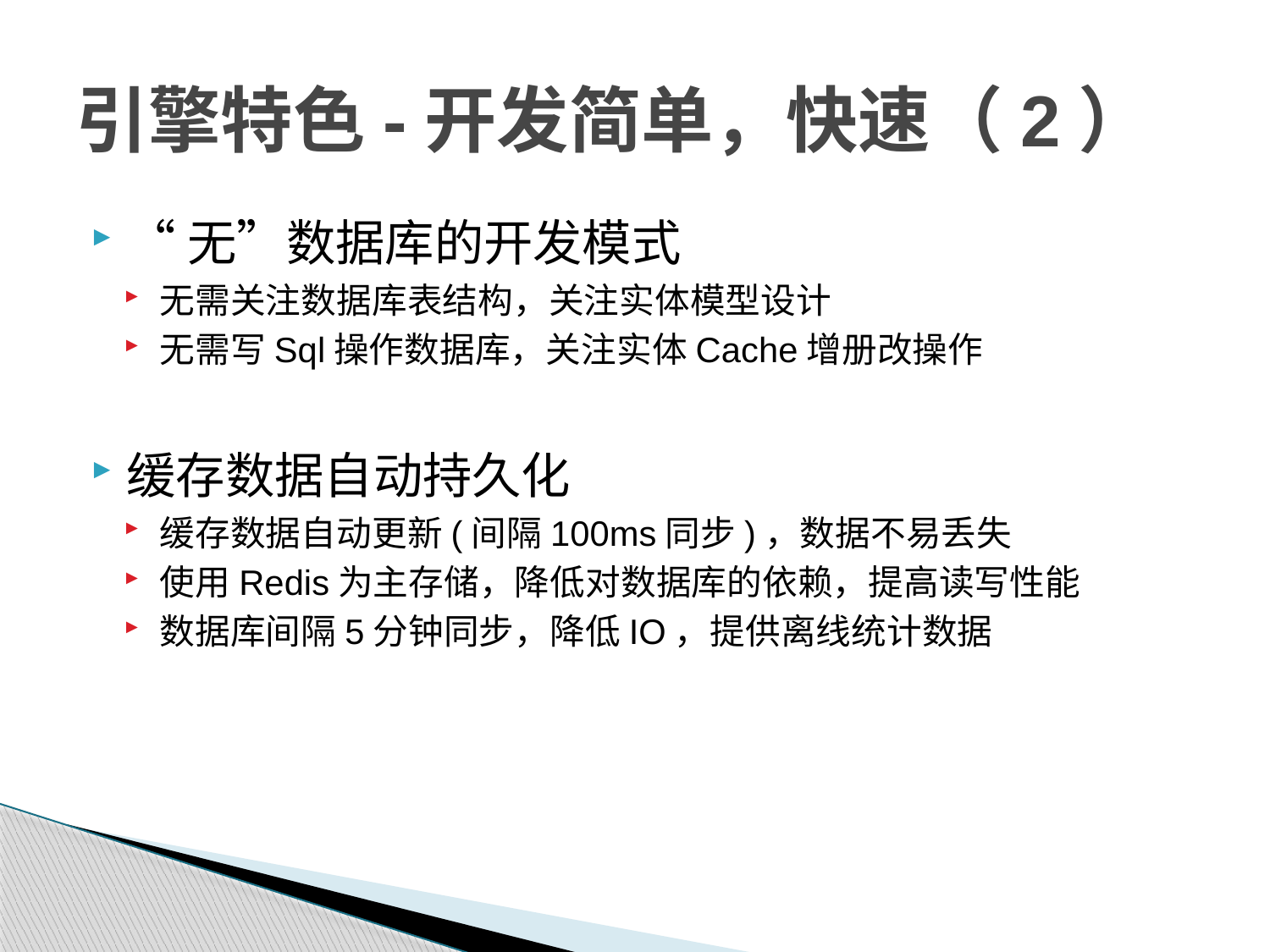

# 引擎特色-开发简单，快速（2）
“无”数据库的开发模式
无需关注数据库表结构，关注实体模型设计
无需写Sql操作数据库，关注实体Cache增册改操作

缓存数据自动持久化
缓存数据自动更新(间隔100ms同步)，数据不易丢失
使用Redis为主存储，降低对数据库的依赖，提高读写性能
数据库间隔5分钟同步，降低IO，提供离线统计数据